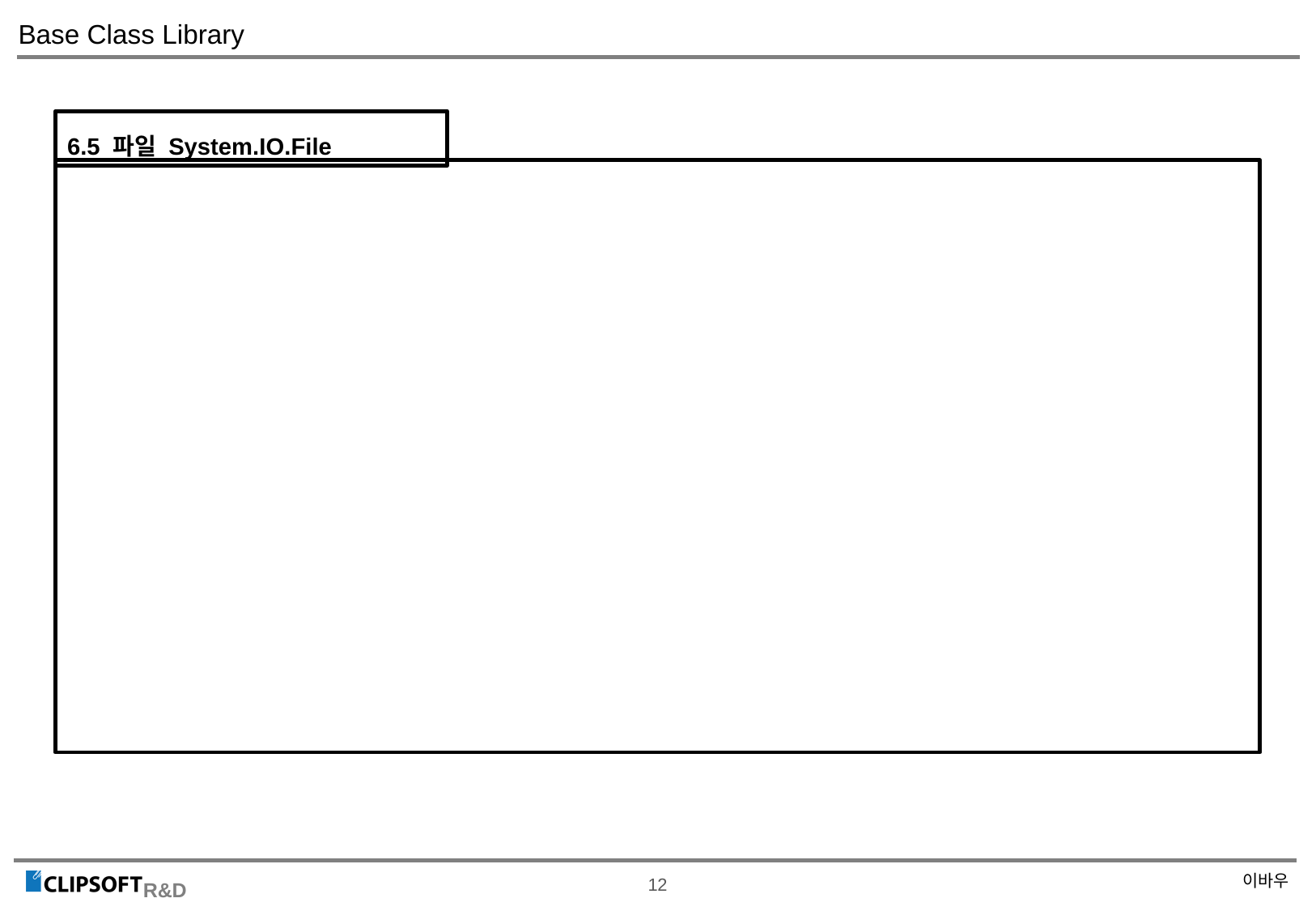

# Base Class Library
6.5 파일 System.IO.File

이바우